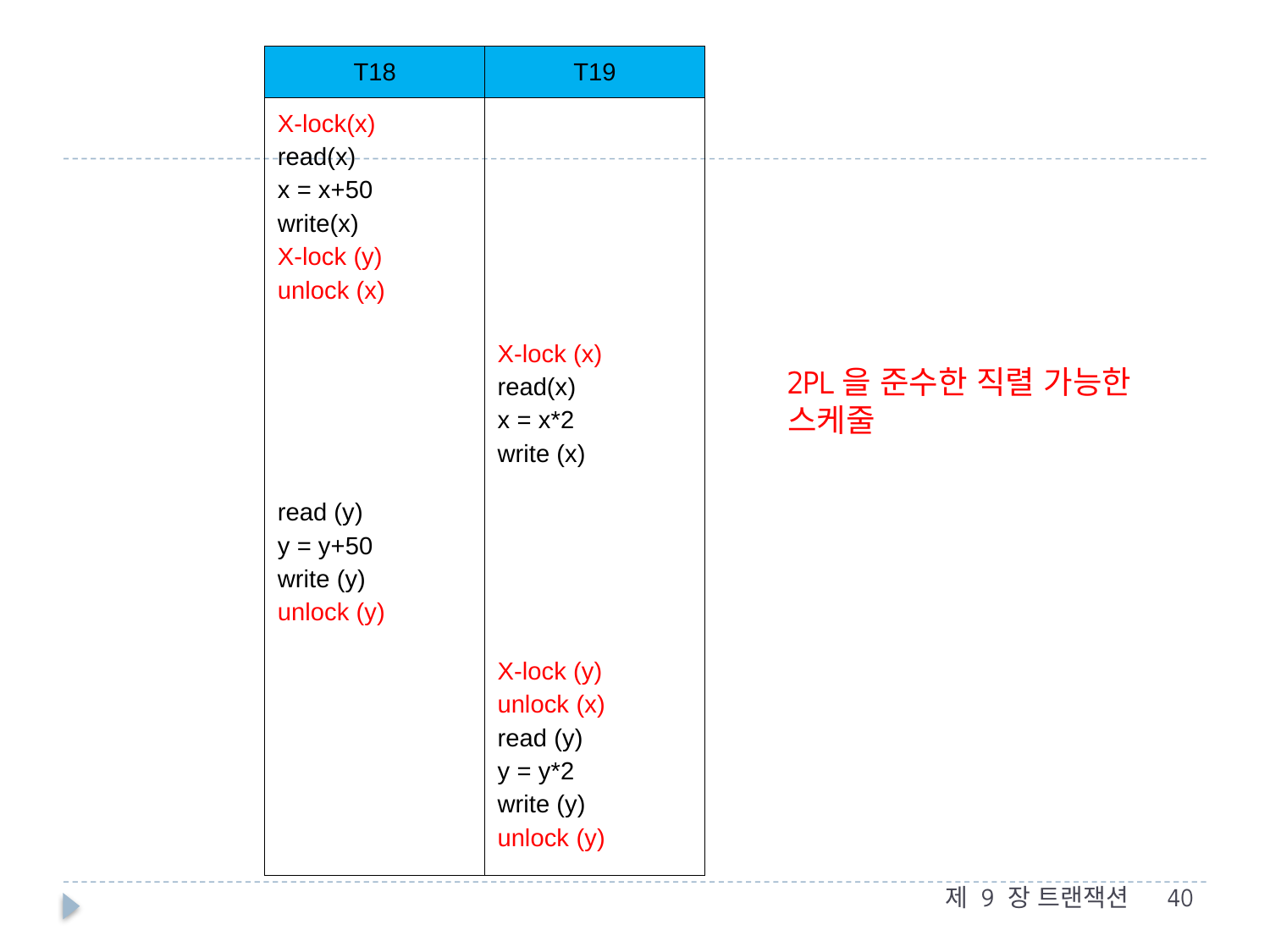

| T18 | T19 |
| --- | --- |
| X-lock(x) read(x) x = x+50 write(x) X-lock (y) unlock (x) |  |
|  | X-lock (x) read(x) x = x\*2 write (x) |
| read (y) y = y+50 write (y) unlock (y) |  |
|  | X-lock (y) unlock (x) read (y) y = y\*2 write (y) unlock (y) |
2PL을 준수한 직렬 가능한
스케줄
제 9 장 트랜잭션
40